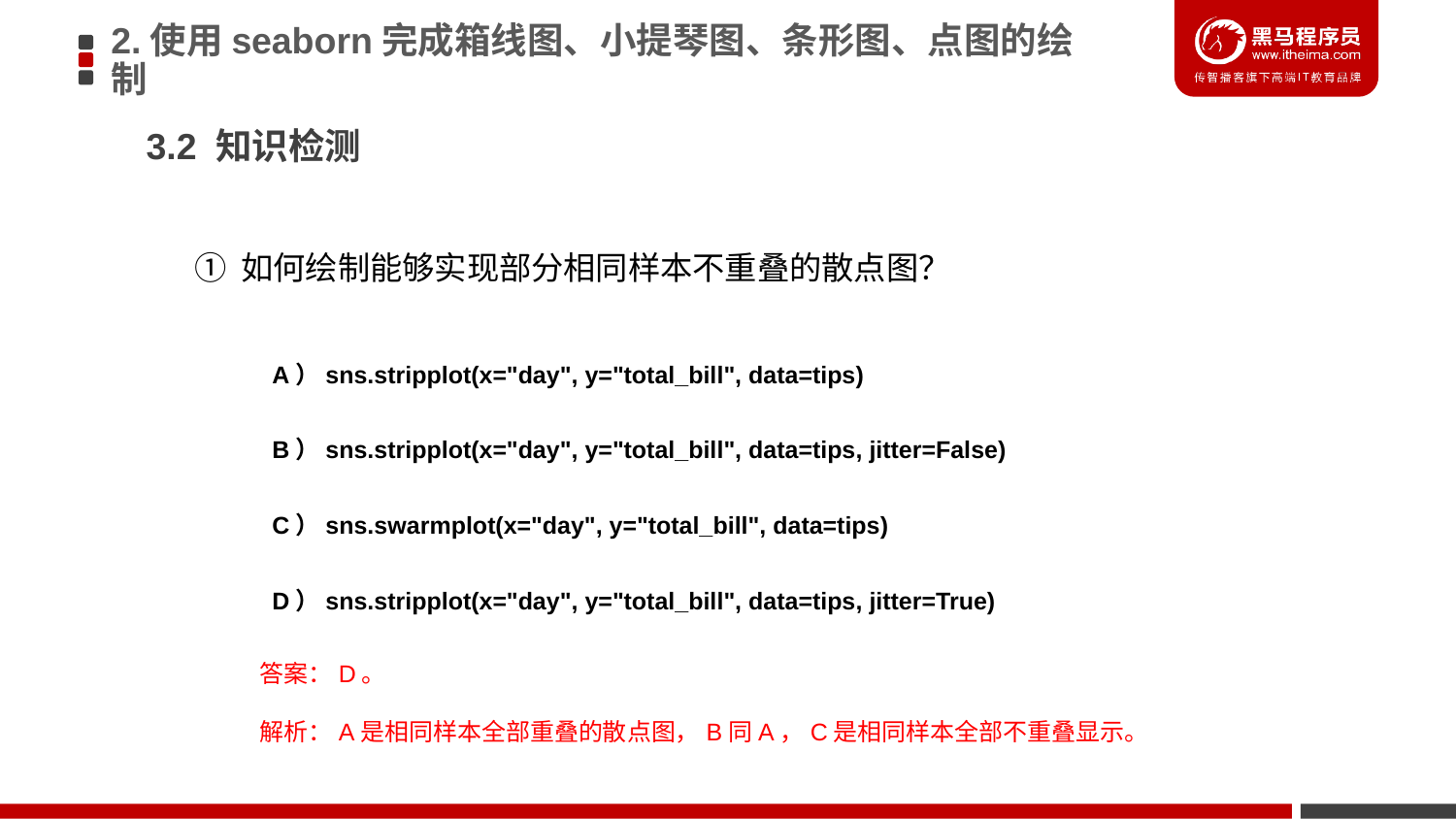

2.使用seaborn完成箱线图、小提琴图、条形图、点图的绘制
3.2 知识检测
① 如何绘制能够实现部分相同样本不重叠的散点图？
A）sns.stripplot(x="day", y="total_bill", data=tips)

B）sns.stripplot(x="day", y="total_bill", data=tips, jitter=False)

C）sns.swarmplot(x="day", y="total_bill", data=tips)

D）sns.stripplot(x="day", y="total_bill", data=tips, jitter=True)
答案：D。

解析：A是相同样本全部重叠的散点图，B同A，C是相同样本全部不重叠显示。